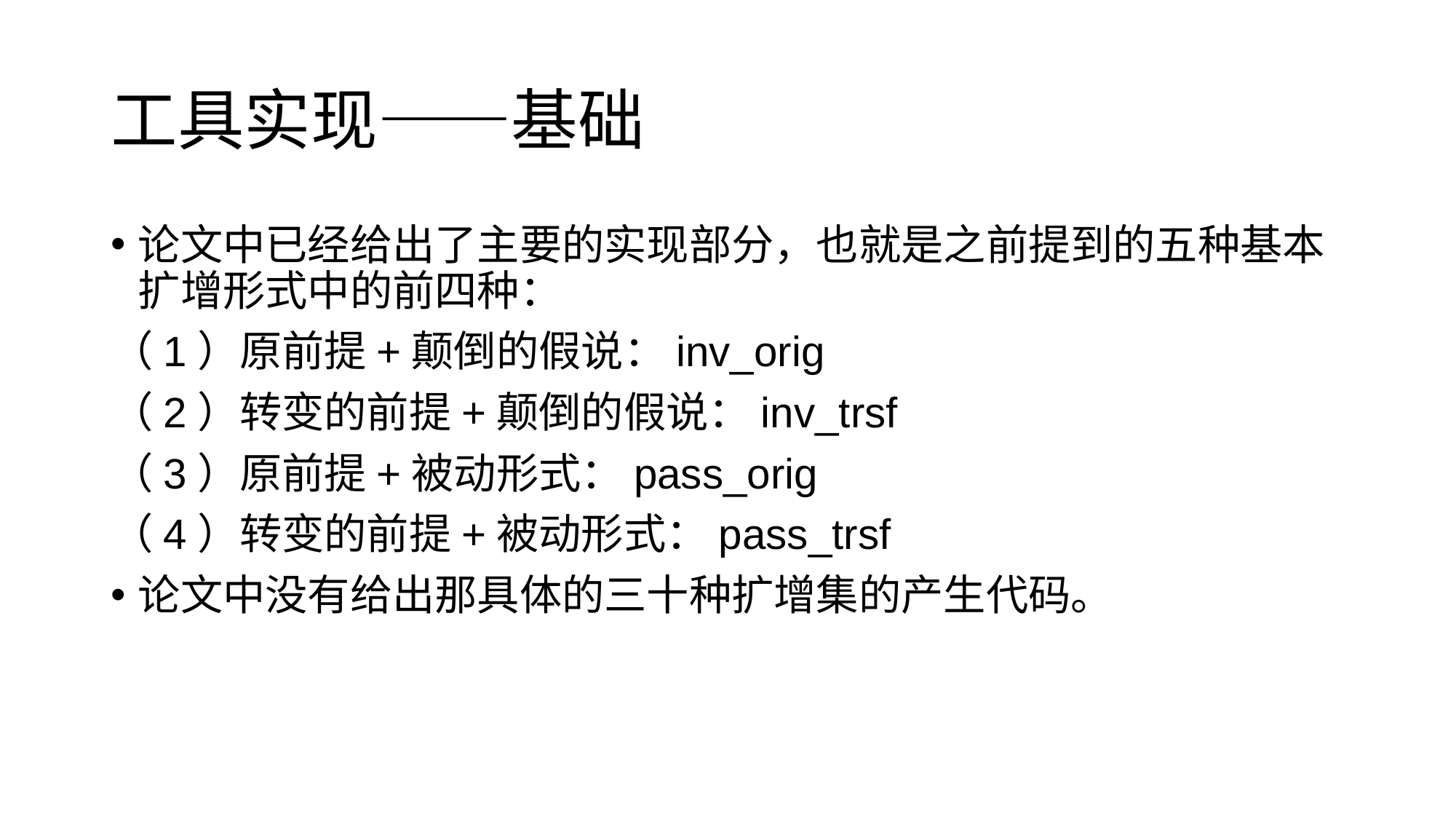

# 工具实现——基础
论文中已经给出了主要的实现部分，也就是之前提到的五种基本扩增形式中的前四种：
（1）原前提+颠倒的假说：inv_orig
（2）转变的前提+颠倒的假说：inv_trsf
（3）原前提+被动形式：pass_orig
（4）转变的前提+被动形式：pass_trsf
论文中没有给出那具体的三十种扩增集的产生代码。